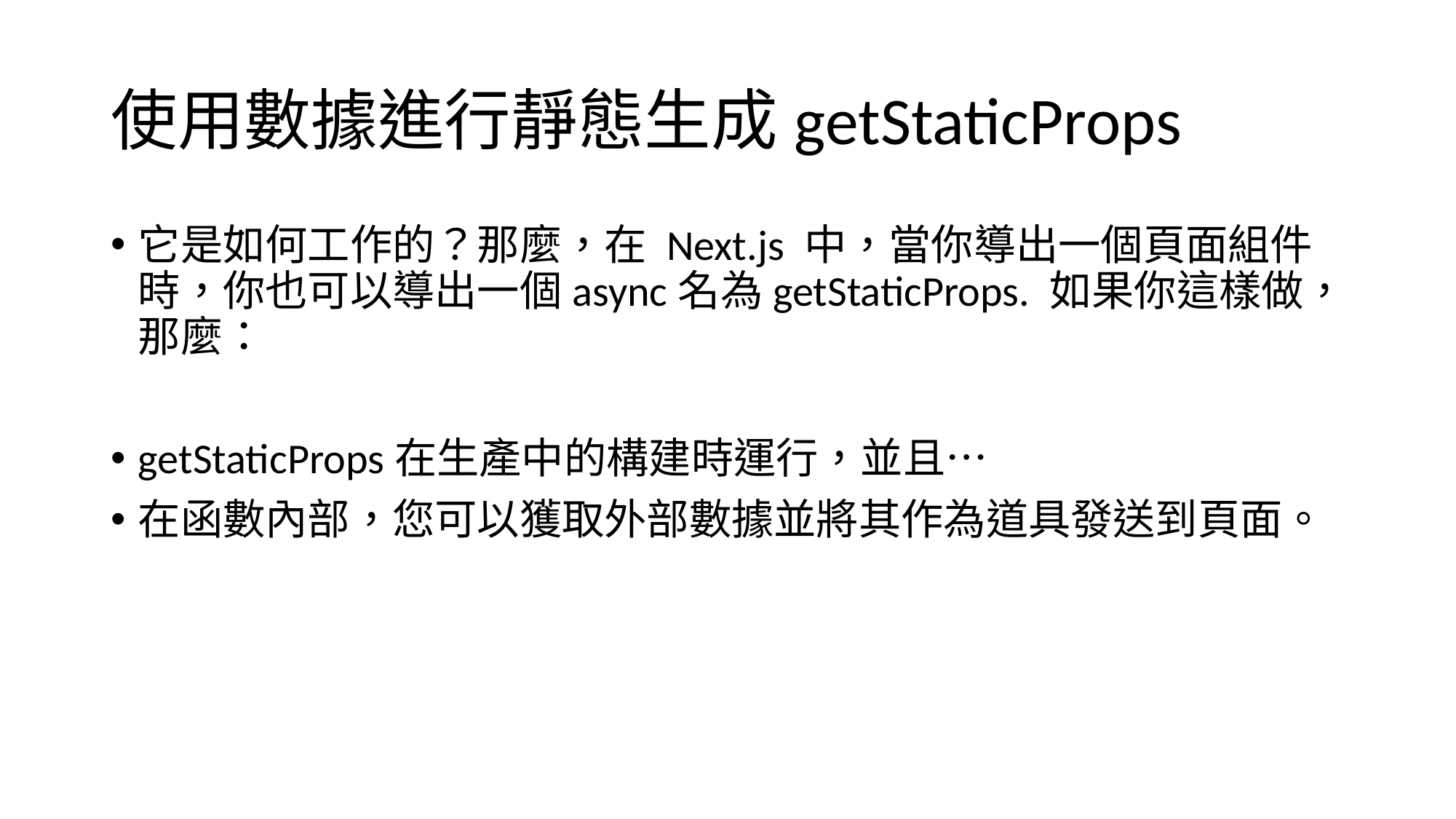

# 使用數據進行靜態生成getStaticProps
它是如何工作的？那麼，在 Next.js 中，當你導出一個頁面組件時，你也可以導出一個async名為getStaticProps. 如果你這樣做，那麼：

getStaticProps在生產中的構建時運行，並且…
在函數內部，您可以獲取外部數據並將其作為道具發送到頁面。